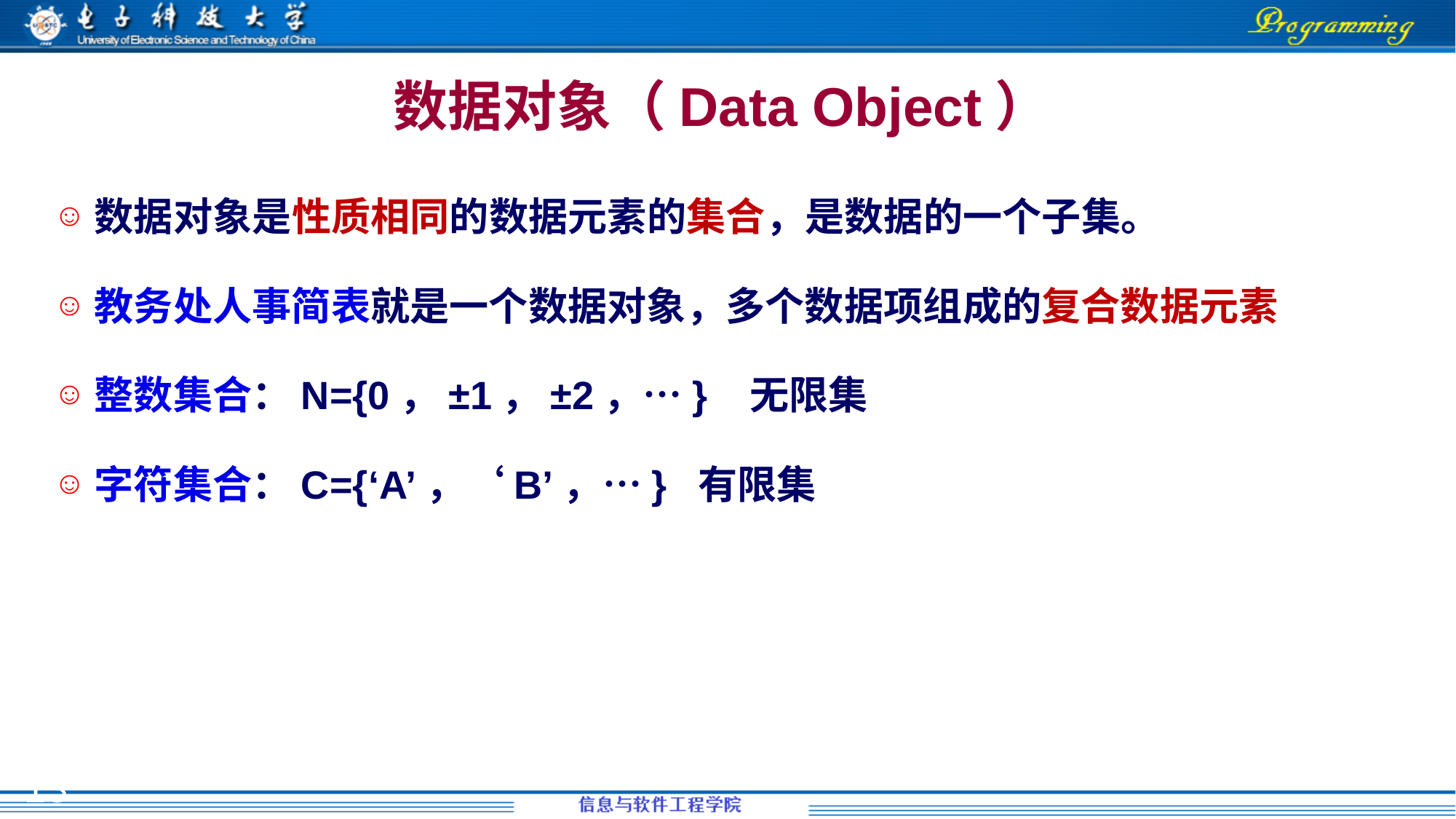

# 数据对象（Data Object）
数据对象是性质相同的数据元素的集合，是数据的一个子集。
教务处人事简表就是一个数据对象，多个数据项组成的复合数据元素
整数集合：N={0，±1，±2，…}   无限集
字符集合：C={‘A’，‘B’，…}  有限集

13